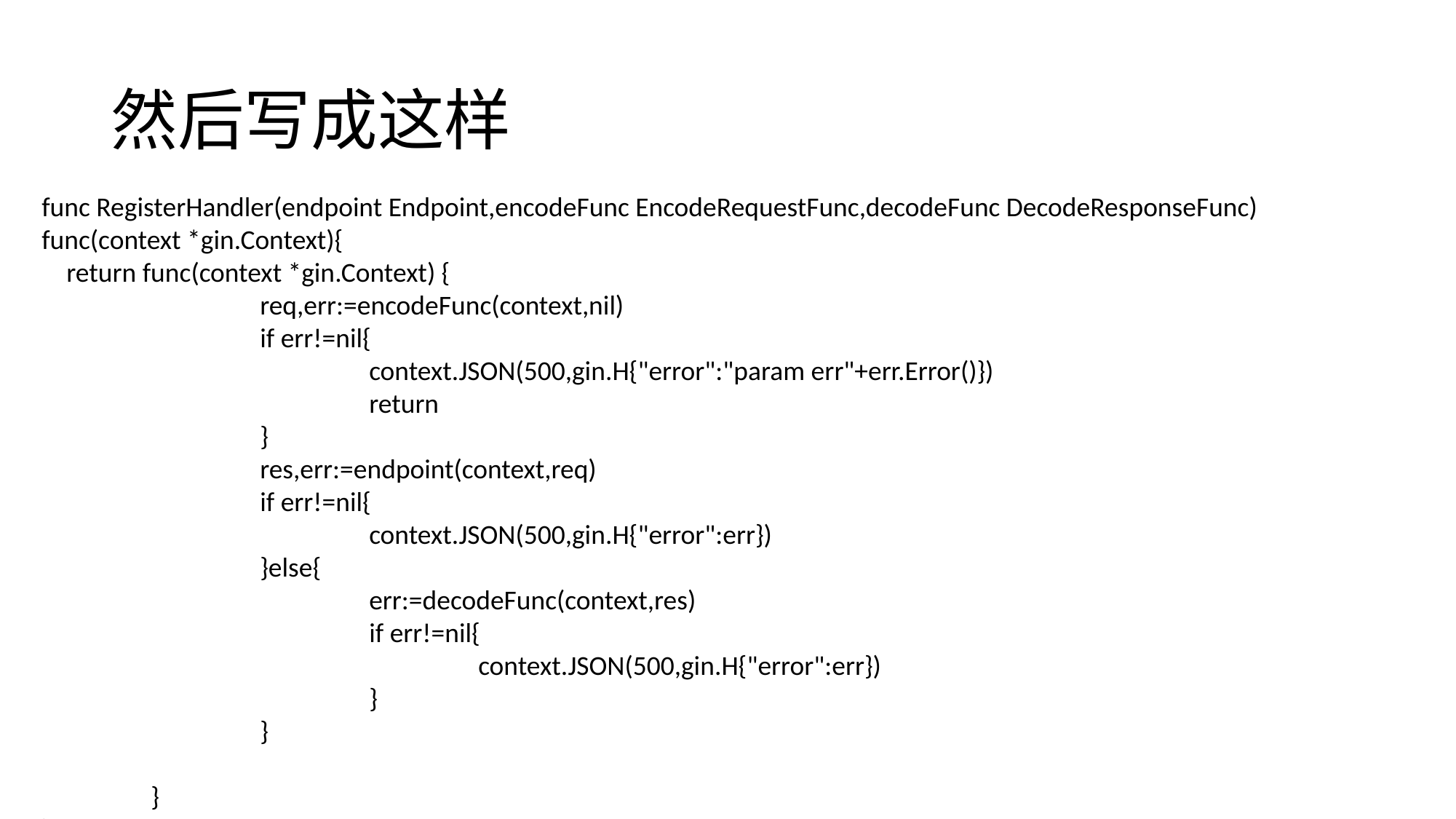

# 然后写成这样
func RegisterHandler(endpoint Endpoint,encodeFunc EncodeRequestFunc,decodeFunc DecodeResponseFunc) func(context *gin.Context){
    return func(context *gin.Context) {
		req,err:=encodeFunc(context,nil)
		if err!=nil{
			context.JSON(500,gin.H{"error":"param err"+err.Error()})
			return
		}
		res,err:=endpoint(context,req)
		if err!=nil{
			context.JSON(500,gin.H{"error":err})
		}else{
			err:=decodeFunc(context,res)
			if err!=nil{
				context.JSON(500,gin.H{"error":err})
			}
		}

	}
}